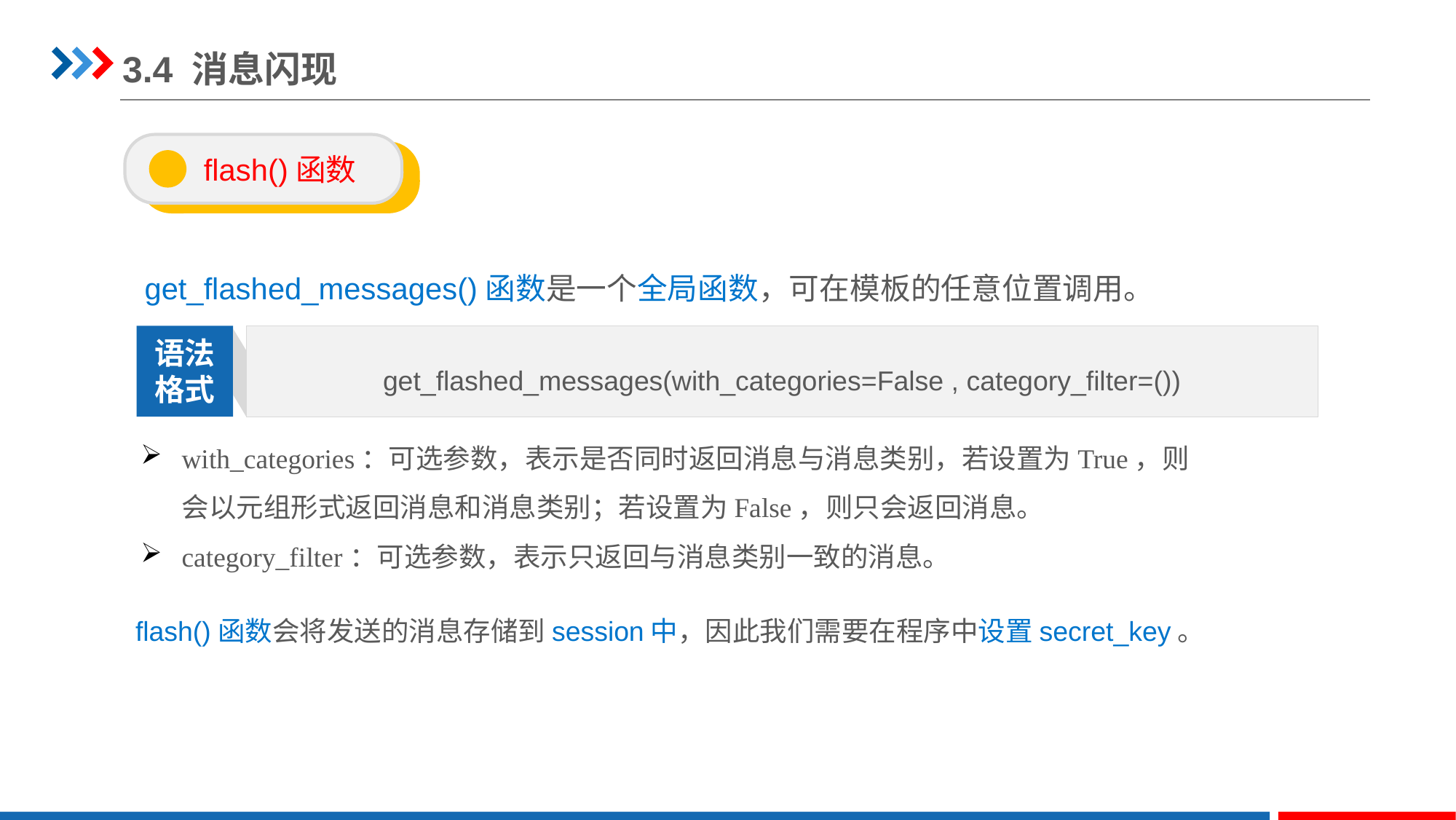

3.4 消息闪现
    flash()函数

get_flashed_messages()函数是一个全局函数，可在模板的任意位置调用。

get_flashed_messages(with_categories=False , category_filter=())

语法
格式
with_categories：可选参数，表示是否同时返回消息与消息类别，若设置为True，则会以元组形式返回消息和消息类别；若设置为False，则只会返回消息。
category_filter：可选参数，表示只返回与消息类别一致的消息。
flash()函数会将发送的消息存储到session中，因此我们需要在程序中设置secret_key。